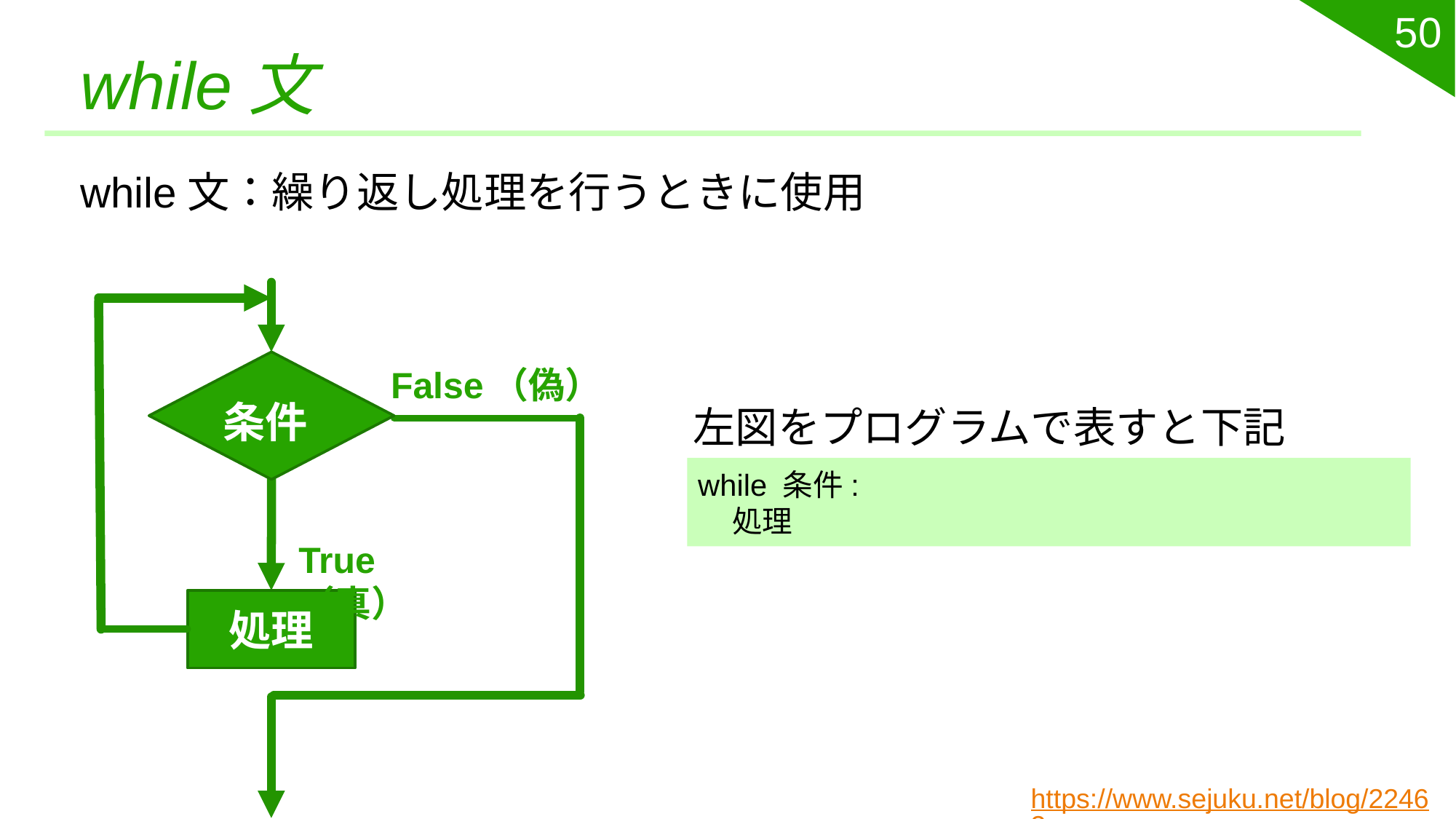

50
# while文
while文：繰り返し処理を行うときに使用

False（偽）
左図をプログラムで表すと下記
条件

while 条件:
    処理

True（真）
処理
https://www.sejuku.net/blog/22463